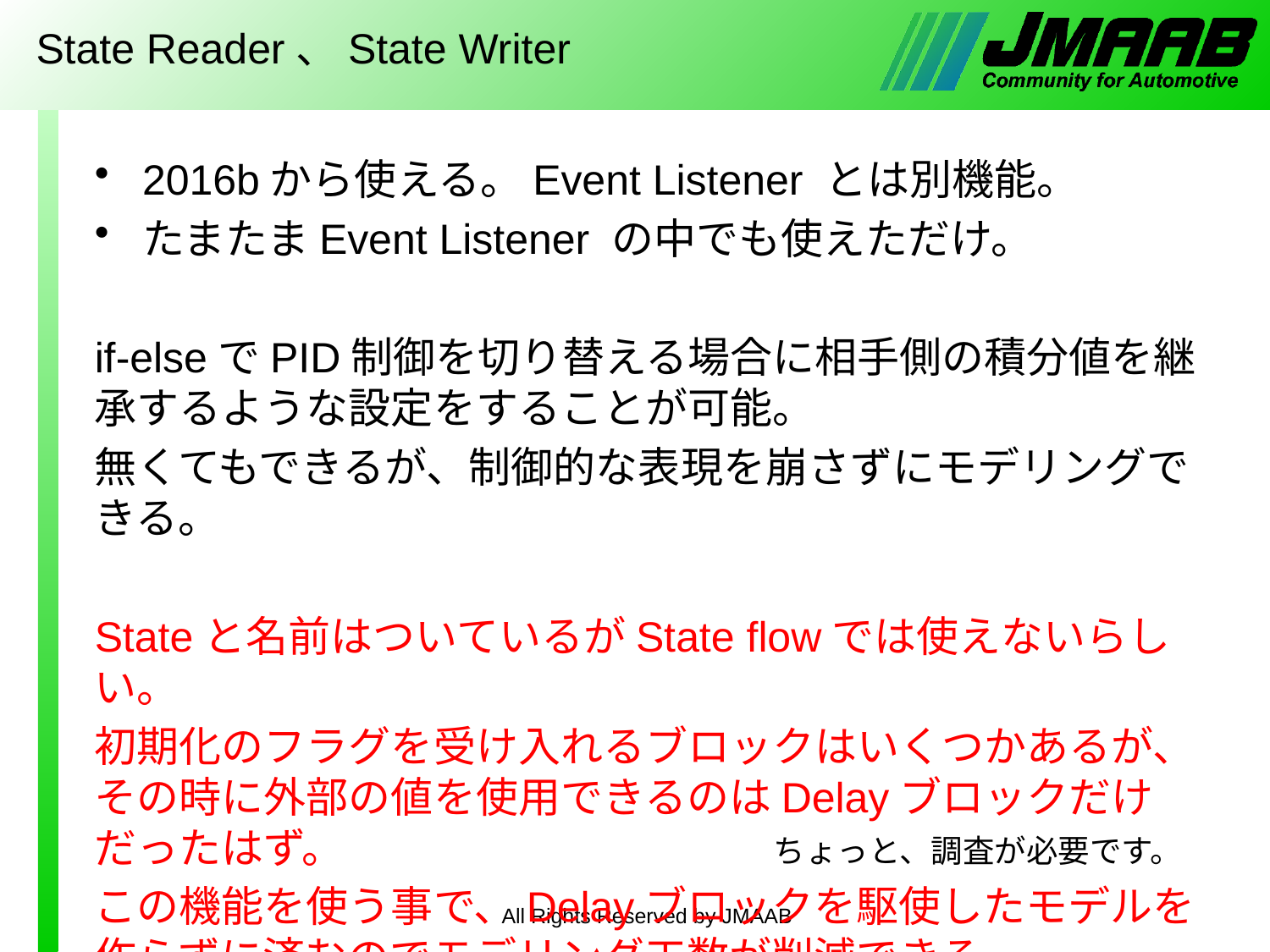

# State Reader、State Writer
2016bから使える。Event Listener とは別機能。
たまたまEvent Listener の中でも使えただけ。

if-elseでPID制御を切り替える場合に相手側の積分値を継承するような設定をすることが可能。
無くてもできるが、制御的な表現を崩さずにモデリングできる。

Stateと名前はついているがState flowでは使えないらしい。
初期化のフラグを受け入れるブロックはいくつかあるが、その時に外部の値を使用できるのはDelayブロックだけだったはず。
この機能を使う事で、Delayブロックを駆使したモデルを作らずに済むのでモデリング工数が削減できる。
ちょっと、調査が必要です。